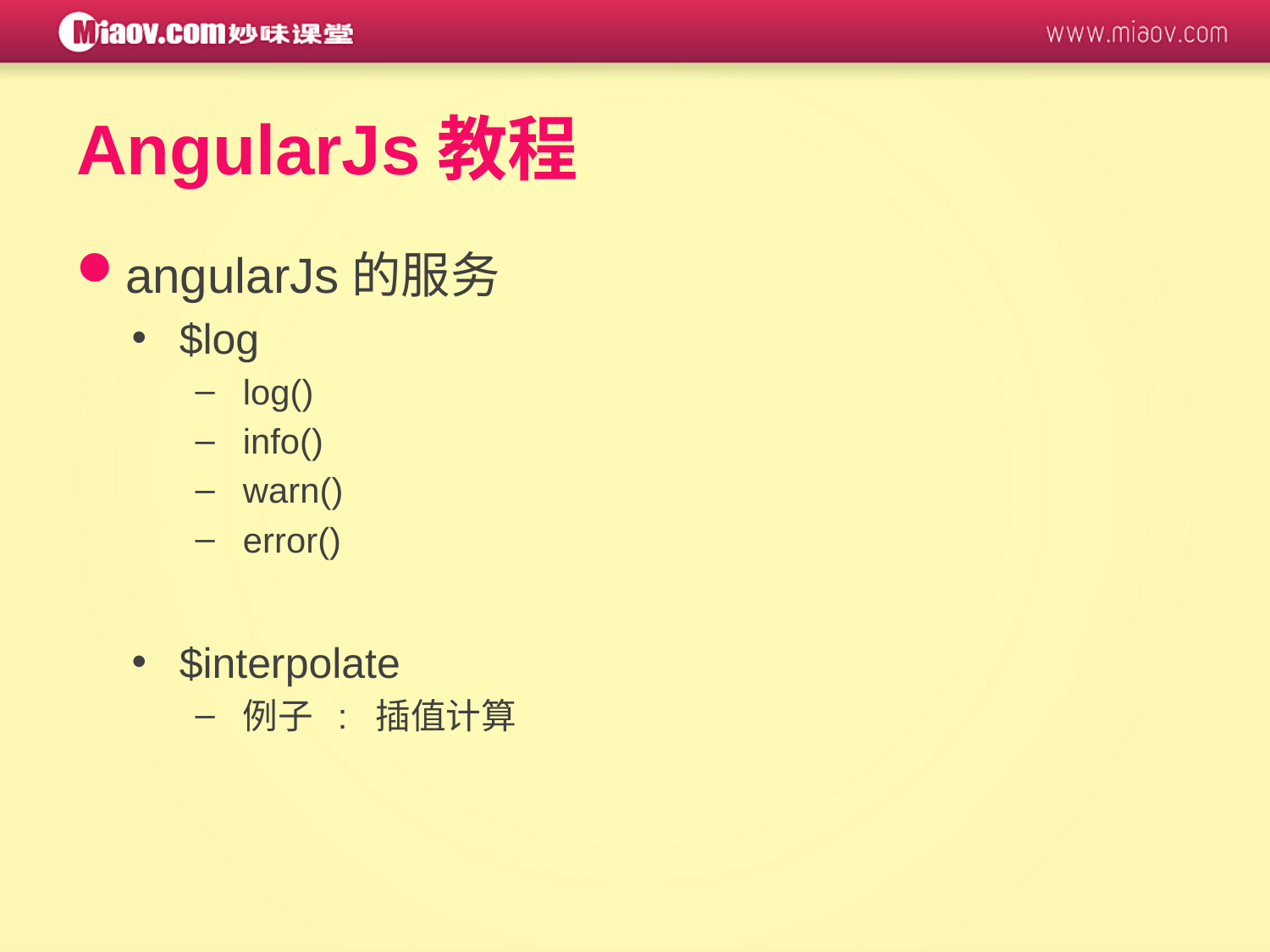

# AngularJs教程
angularJs的服务
$log
log()
info()
warn()
error()

$interpolate
例子  :  插值计算